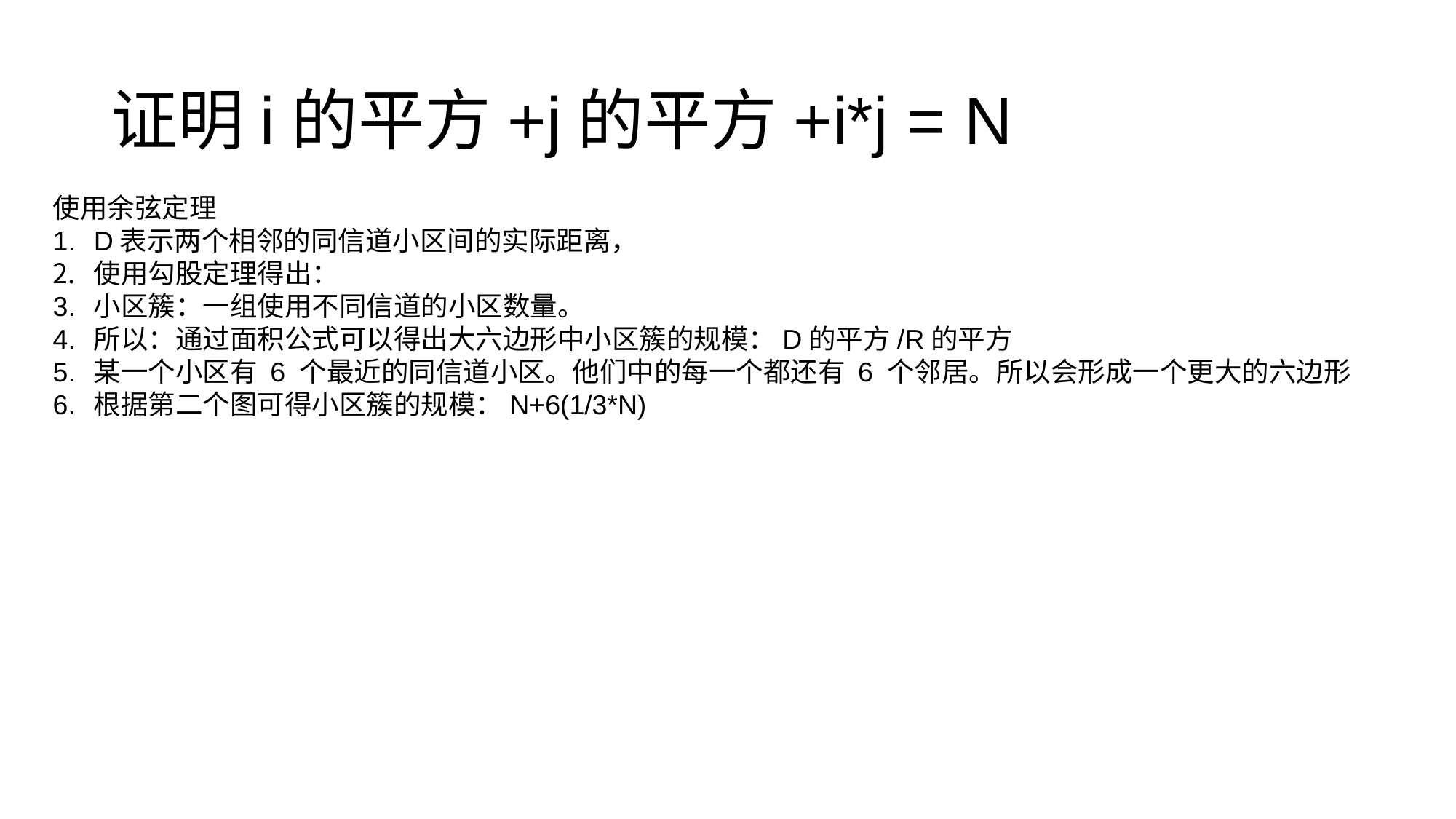

# 证明i的平方+j的平方+i*j = N
使用余弦定理
D表示两个相邻的同信道小区间的实际距离，
使用勾股定理得出：
小区簇：一组使用不同信道的小区数量。
所以：通过面积公式可以得出大六边形中小区簇的规模：D的平方/R的平方
某一个小区有 6 个最近的同信道小区。他们中的每一个都还有 6 个邻居。所以会形成一个更大的六边形
根据第二个图可得小区簇的规模：N+6(1/3*N)